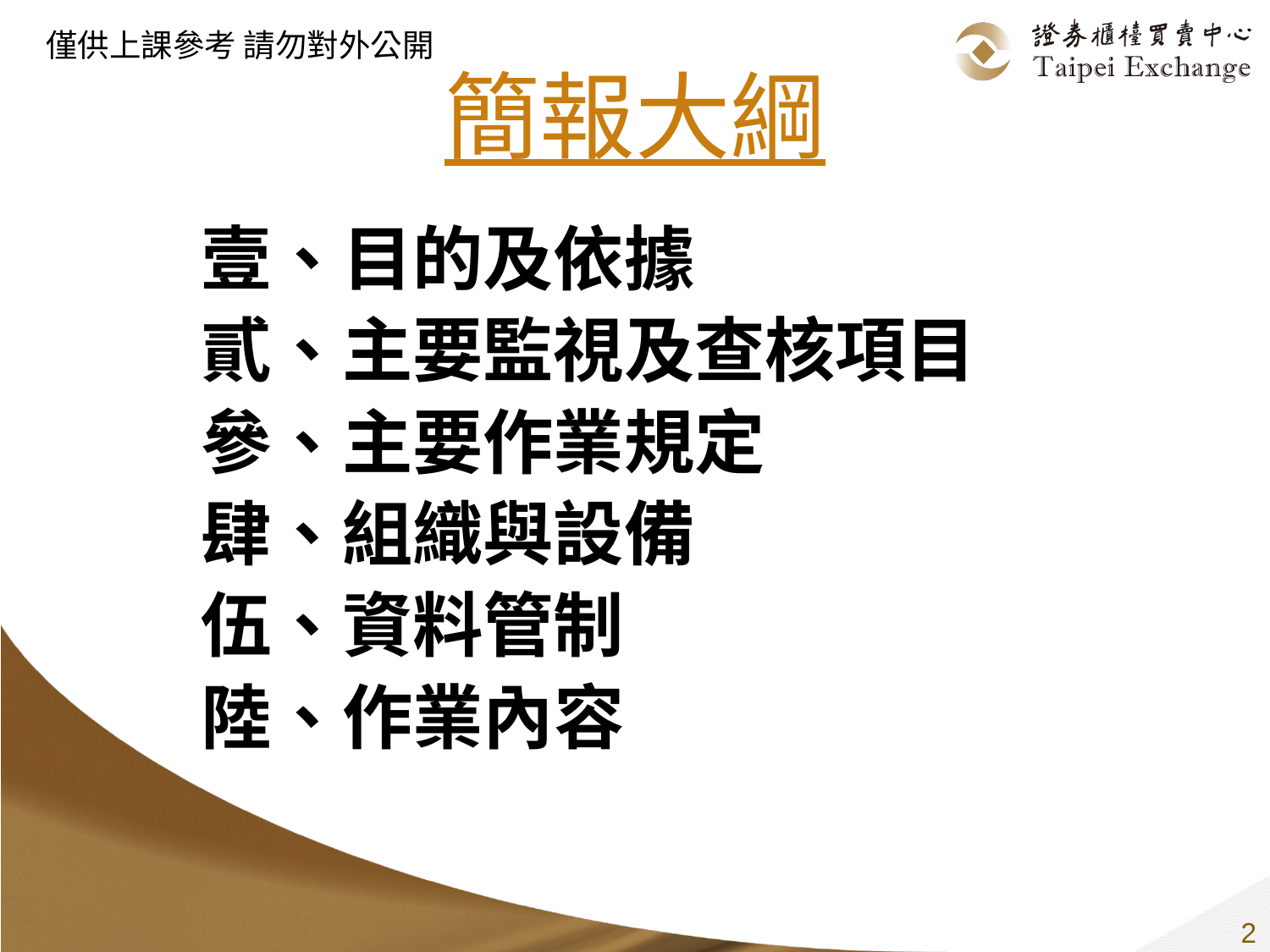

# 簡報大綱
壹、目的及依據
貳、主要監視及查核項目
參、主要作業規定
肆、組織與設備
伍、資料管制
陸、作業內容